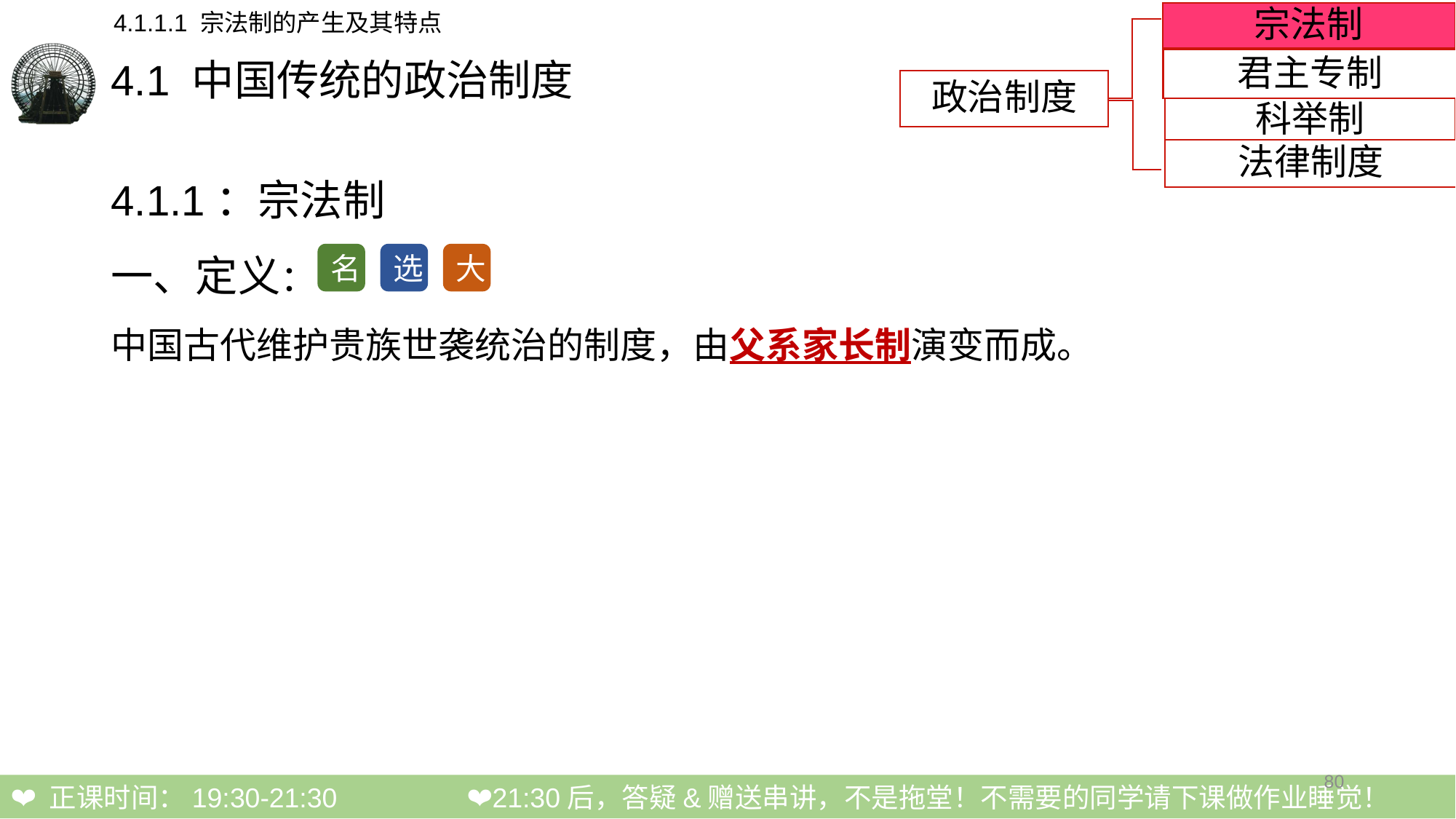

4.1.1.1 宗法制的产生及其特点
宗法制

# 4.1 中国传统的政治制度
君主专制
政治制度
科举制

法律制度
4.1.1：宗法制
一、定义：
中国古代维护贵族世袭统治的制度，由父系家长制演变而成。
大
名
选
80